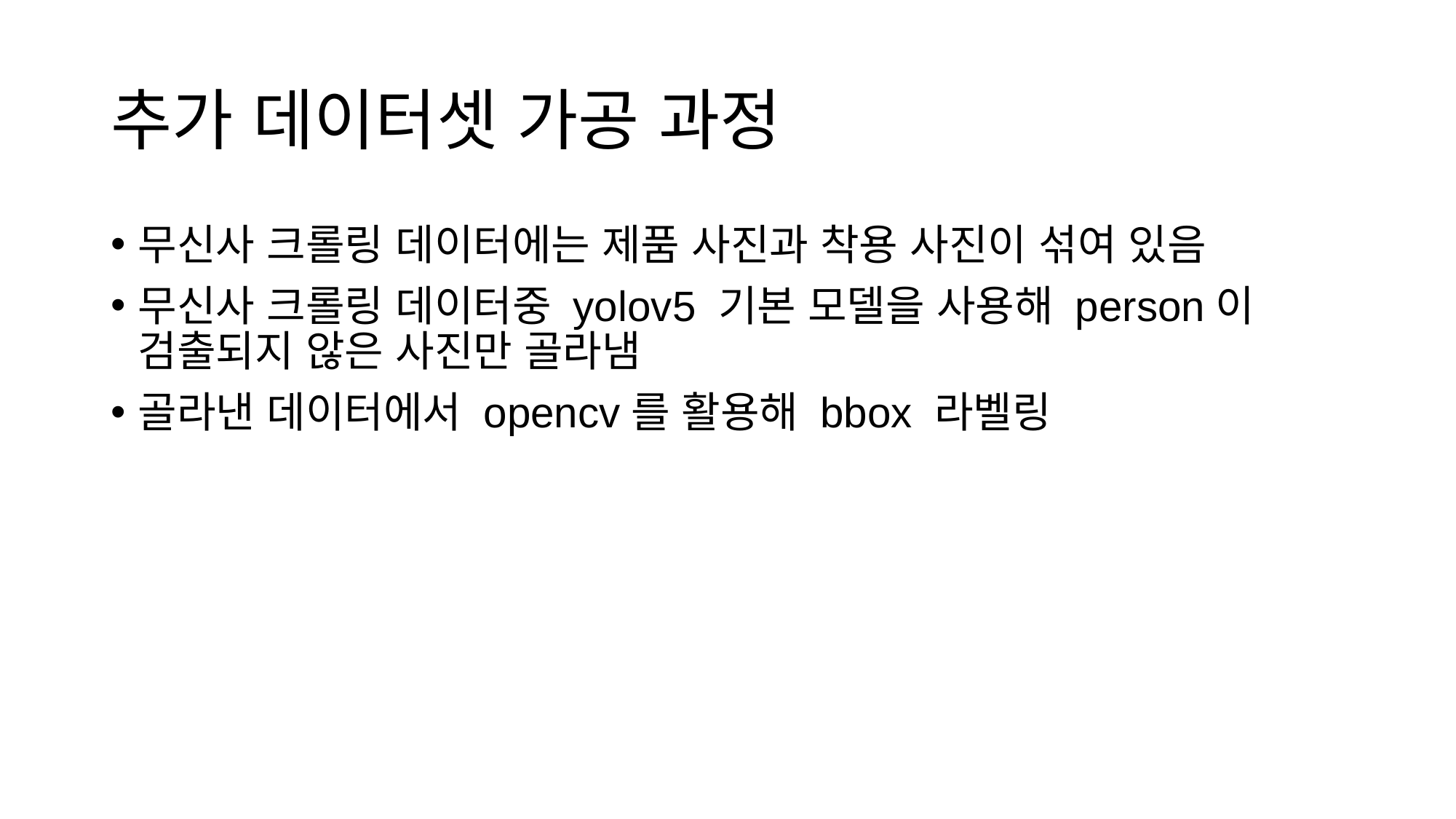

# 추가 데이터셋 가공 과정
무신사 크롤링 데이터에는 제품 사진과 착용 사진이 섞여 있음
무신사 크롤링 데이터중 yolov5 기본 모델을 사용해 person이 검출되지 않은 사진만 골라냄
골라낸 데이터에서 opencv를 활용해 bbox 라벨링